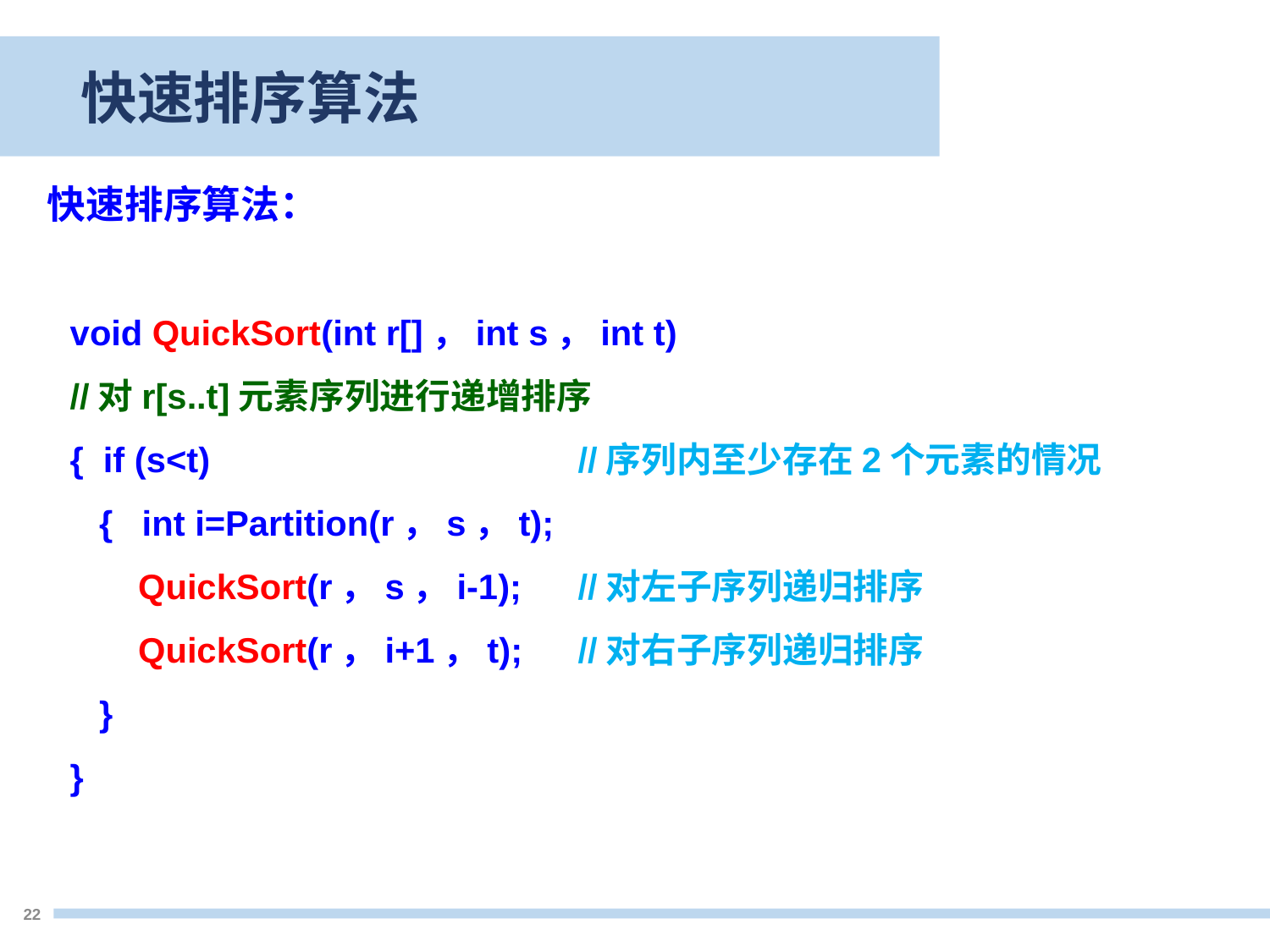

快速排序算法
快速排序算法：
void QuickSort(int r[]，int s，int t)
//对r[s..t]元素序列进行递增排序
{  if (s<t) 			//序列内至少存在2个元素的情况
   {   int i=Partition(r，s，t);
       QuickSort(r，s，i-1);	//对左子序列递归排序
       QuickSort(r，i+1，t);	//对右子序列递归排序
   }
}
22